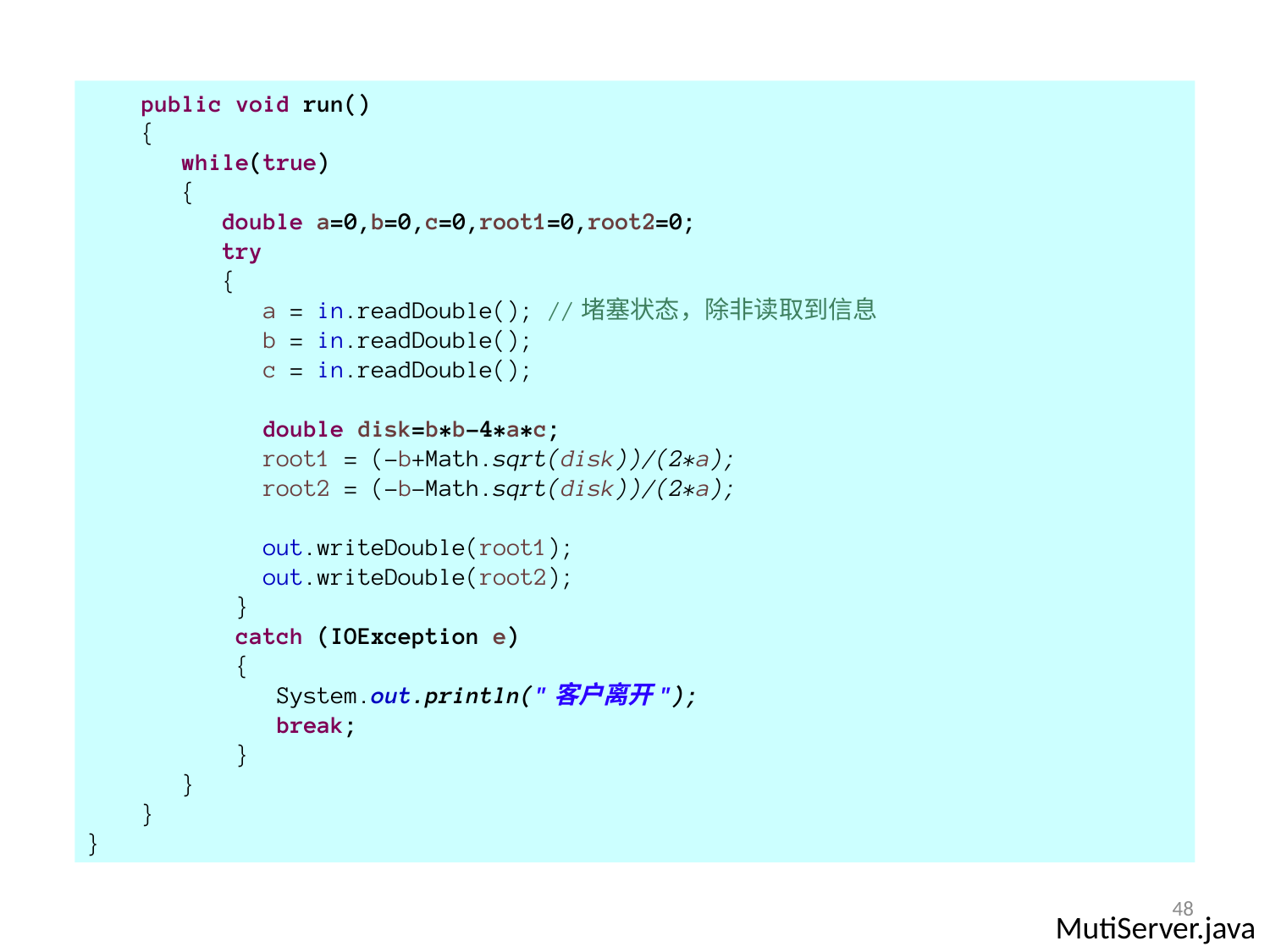

public void run()
    {
       while(true)
       {
          double a=0,b=0,c=0,root1=0,root2=0;
          try
          {
             a = in.readDouble(); //堵塞状态，除非读取到信息
             b = in.readDouble();
             c = in.readDouble();

             double disk=b*b-4*a*c;
             root1 = (-b+Math.sqrt(disk))/(2*a);
             root2 = (-b-Math.sqrt(disk))/(2*a);

             out.writeDouble(root1);
             out.writeDouble(root2);
           }
           catch (IOException e)
           {
              System.out.println("客户离开");
              break;
           }
       }
    }
}
48
MutiServer.java